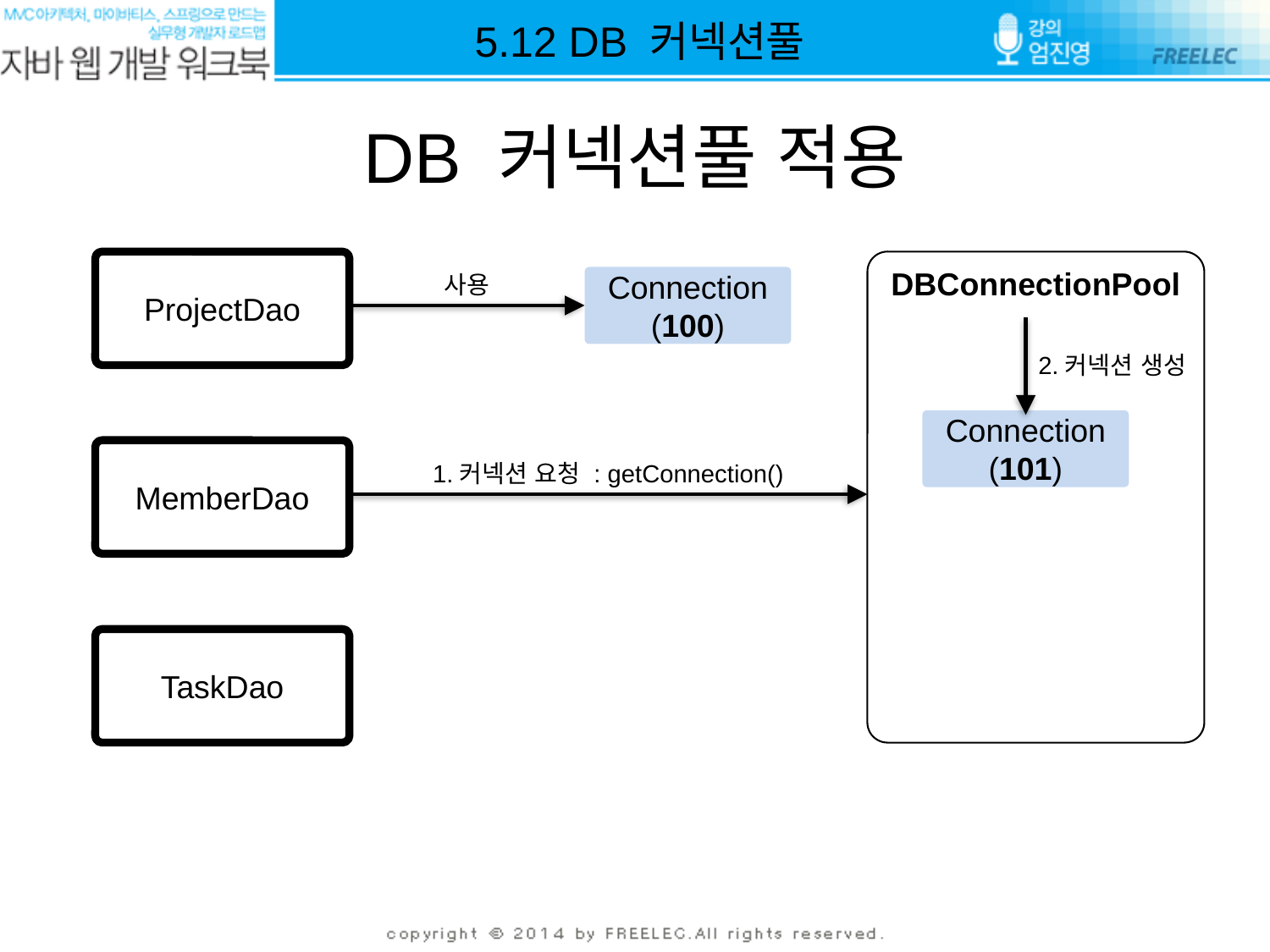

5.12 DB 커넥션풀
DB 커넥션풀 적용
DBConnectionPool
ProjectDao

사용
Connection
(100)
2.커넥션 생성
Connection
(101)
MemberDao

1.커넥션 요청 : getConnection()
TaskDao